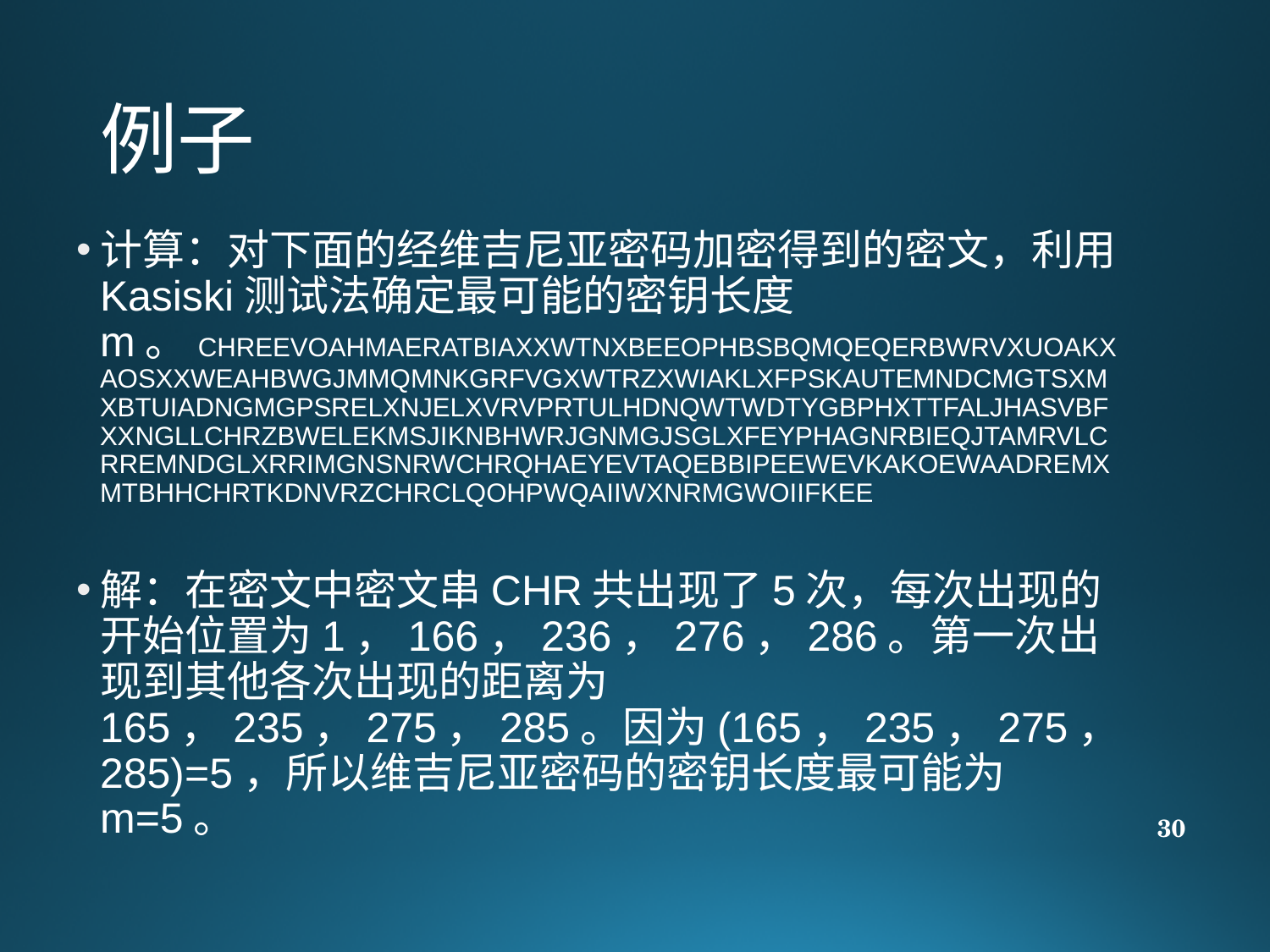

# 例子
计算：对下面的经维吉尼亚密码加密得到的密文，利用Kasiski测试法确定最可能的密钥长度m。CHREEVOAHMAERATBIAXXWTNXBEEOPHBSBQMQEQERBWRVXUOAKXAOSXXWEAHBWGJMMQMNKGRFVGXWTRZXWIAKLXFPSKAUTEMNDCMGTSXMXBTUIADNGMGPSRELXNJELXVRVPRTULHDNQWTWDTYGBPHXTTFALJHASVBFXXNGLLCHRZBWELEKMSJIKNBHWRJGNMGJSGLXFEYPHAGNRBIEQJTAMRVLCRREMNDGLXRRIMGNSNRWCHRQHAEYEVTAQEBBIPEEWEVKAKOEWAADREMXMTBHHCHRTKDNVRZCHRCLQOHPWQAIIWXNRMGWOIIFKEE

解：在密文中密文串CHR共出现了5次，每次出现的开始位置为1，166，236，276，286。第一次出现到其他各次出现的距离为165，235，275，285。因为(165，235，275，285)=5，所以维吉尼亚密码的密钥长度最可能为m=5。
30